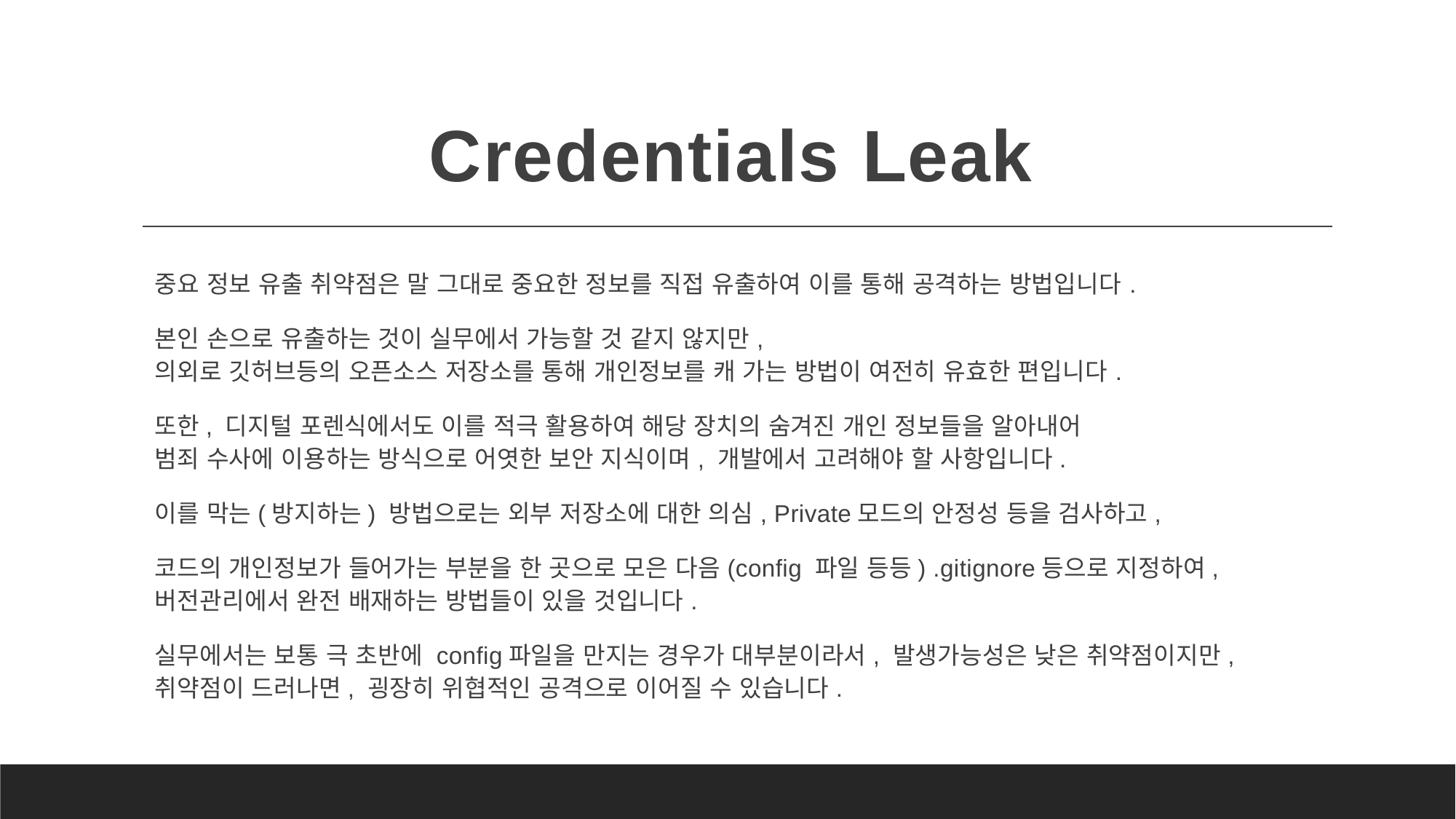

# Credentials Leak
중요 정보 유출 취약점은 말 그대로 중요한 정보를 직접 유출하여 이를 통해 공격하는 방법입니다.
본인 손으로 유출하는 것이 실무에서 가능할 것 같지 않지만,
의외로 깃허브등의 오픈소스 저장소를 통해 개인정보를 캐 가는 방법이 여전히 유효한 편입니다.
또한, 디지털 포렌식에서도 이를 적극 활용하여 해당 장치의 숨겨진 개인 정보들을 알아내어
범죄 수사에 이용하는 방식으로 어엿한 보안 지식이며, 개발에서 고려해야 할 사항입니다.
이를 막는(방지하는) 방법으로는 외부 저장소에 대한 의심, Private모드의 안정성 등을 검사하고,
코드의 개인정보가 들어가는 부분을 한 곳으로 모은 다음(config 파일 등등) .gitignore등으로 지정하여,
버전관리에서 완전 배재하는 방법들이 있을 것입니다.
실무에서는 보통 극 초반에 config파일을 만지는 경우가 대부분이라서, 발생가능성은 낮은 취약점이지만,
취약점이 드러나면, 굉장히 위협적인 공격으로 이어질 수 있습니다.